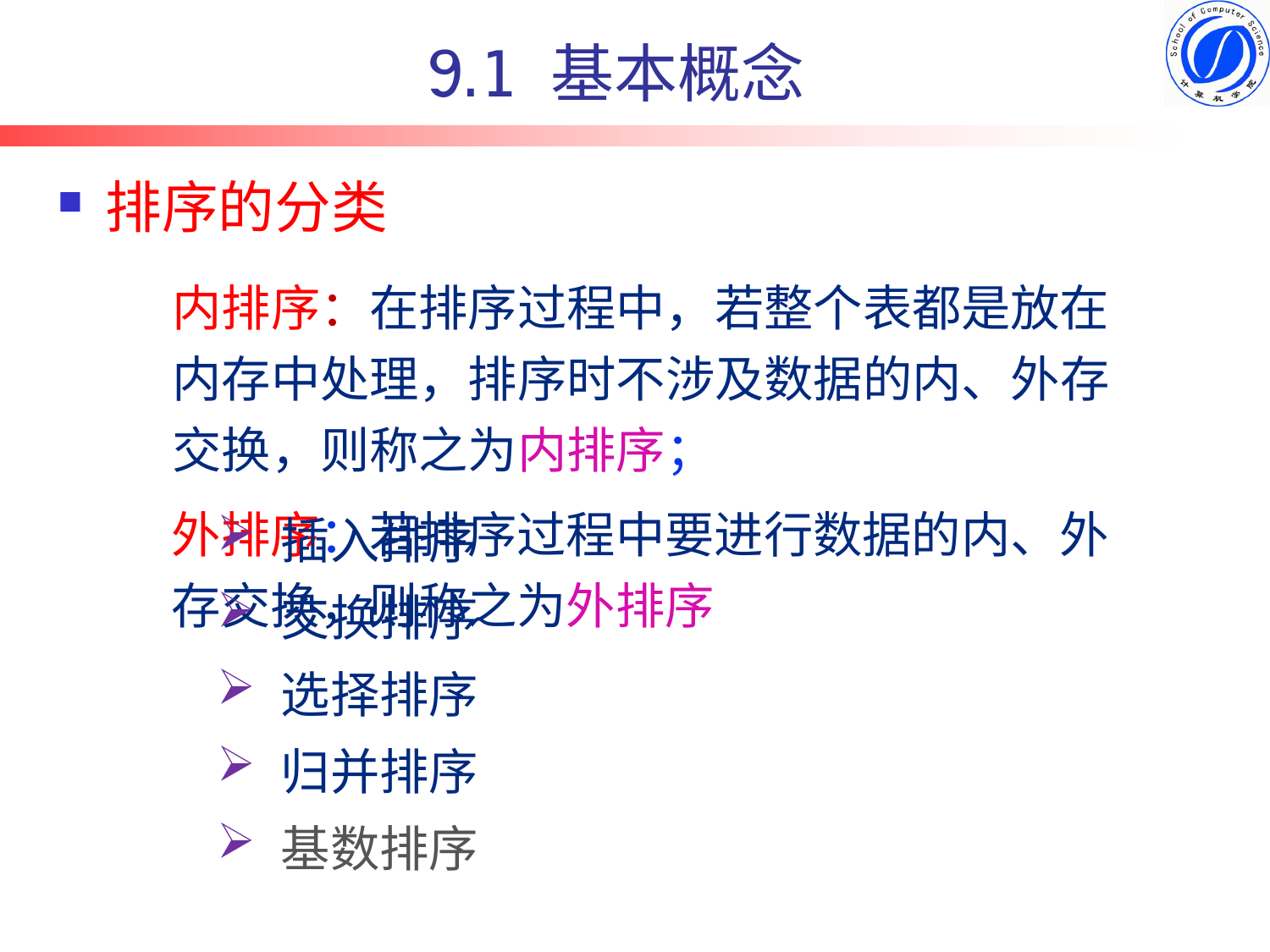

# 9.1 基本概念
排序的分类
内排序：在排序过程中，若整个表都是放在内存中处理，排序时不涉及数据的内、外存交换，则称之为内排序；
外排序：若排序过程中要进行数据的内、外存交换，则称之为外排序
插入排序
交换排序
选择排序
归并排序
基数排序